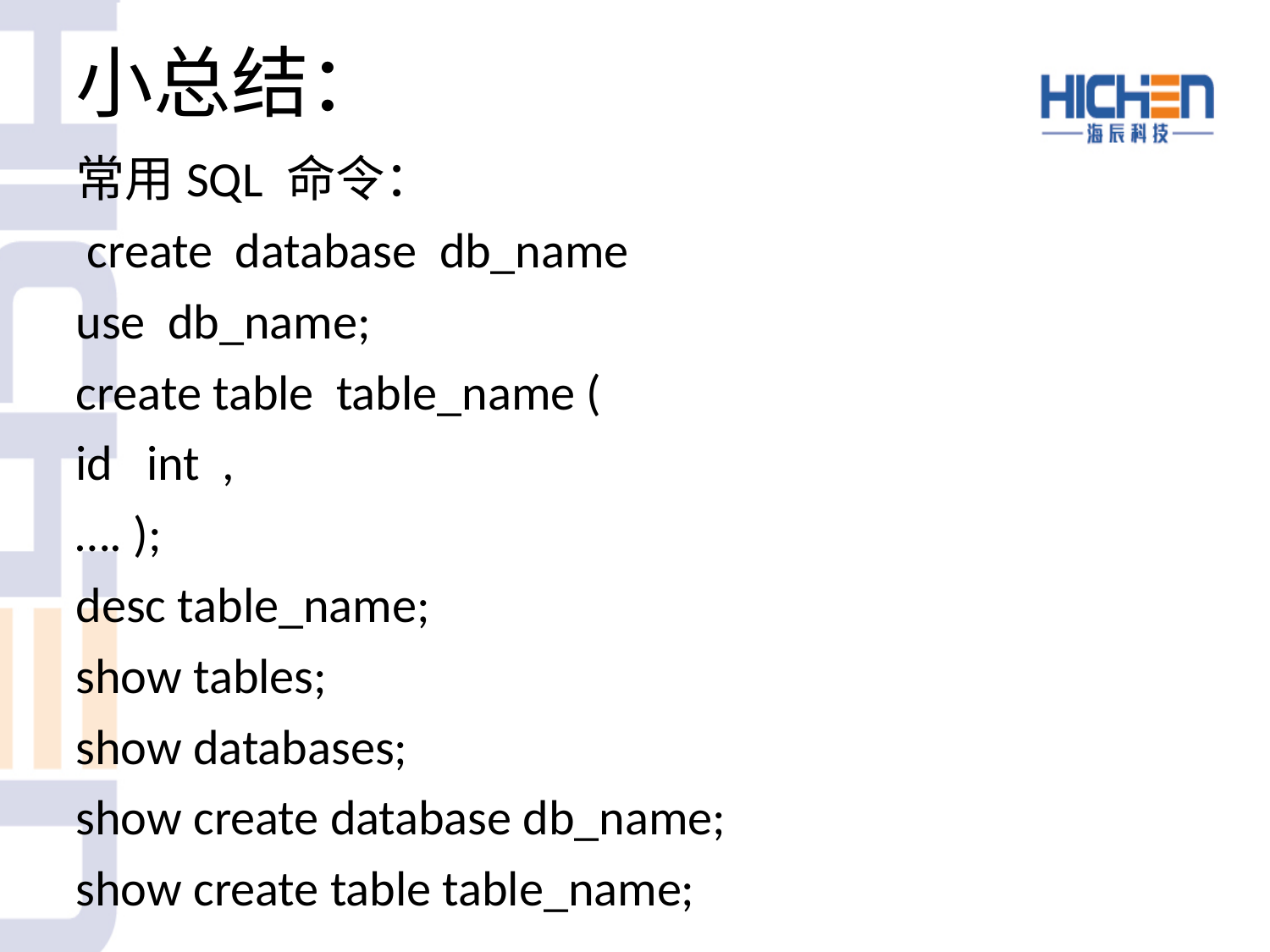

# 小总结：
常用SQL 命令：
 create  database  db_name
use  db_name;
create table  table_name (
id   int  ,
…. );
desc table_name;
show tables;
show databases;
show create database db_name;
show create table table_name;